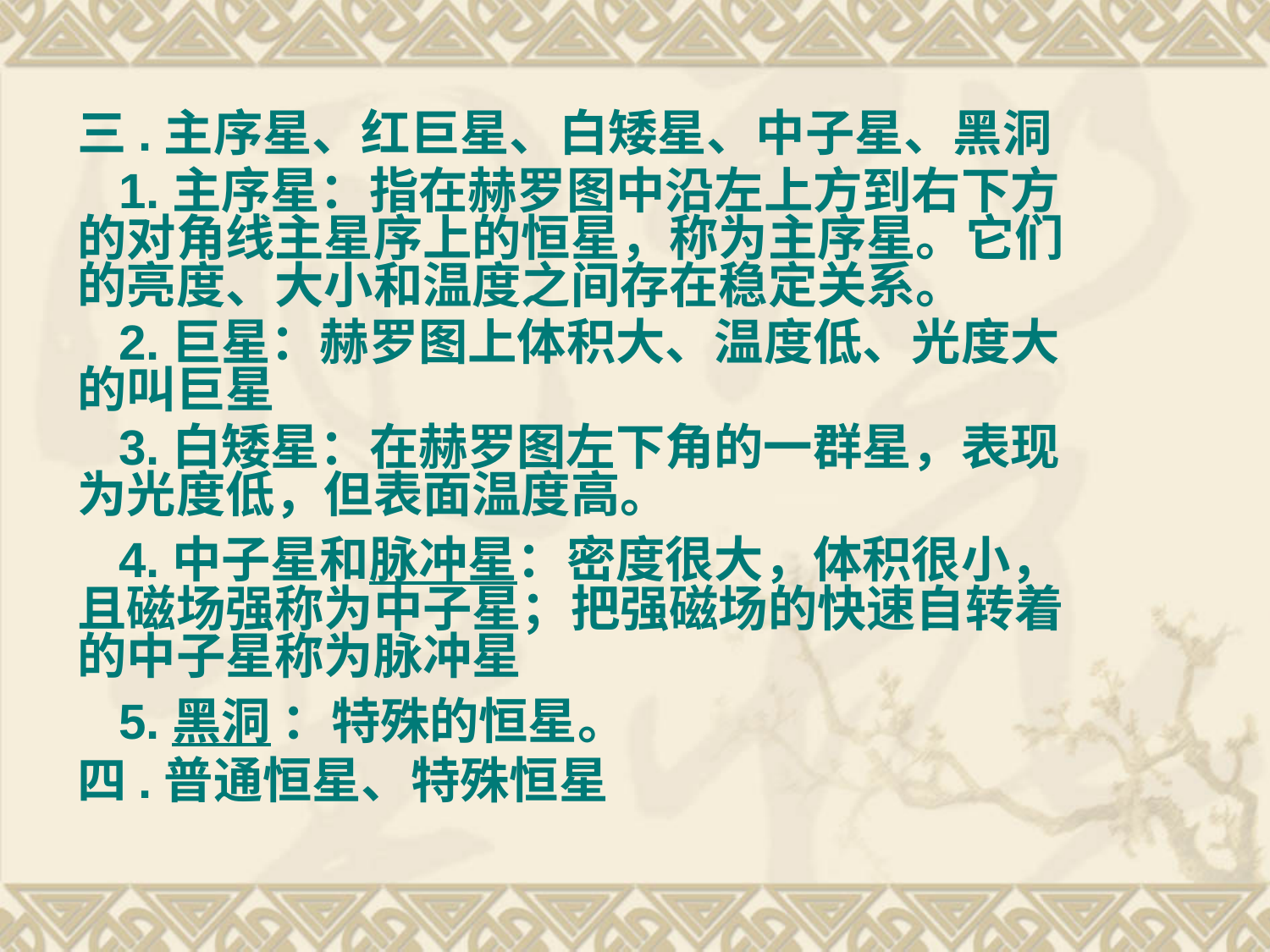

三.主序星、红巨星、白矮星、中子星、黑洞
   1.主序星：指在赫罗图中沿左上方到右下方的对角线主星序上的恒星，称为主序星。它们的亮度、大小和温度之间存在稳定关系。
   2.巨星：赫罗图上体积大、温度低、光度大的叫巨星
   3.白矮星：在赫罗图左下角的一群星，表现为光度低，但表面温度高。
   4.中子星和脉冲星：密度很大，体积很小，且磁场强称为中子星；把强磁场的快速自转着的中子星称为脉冲星
   5.黑洞 ：特殊的恒星。
四.普通恒星、特殊恒星